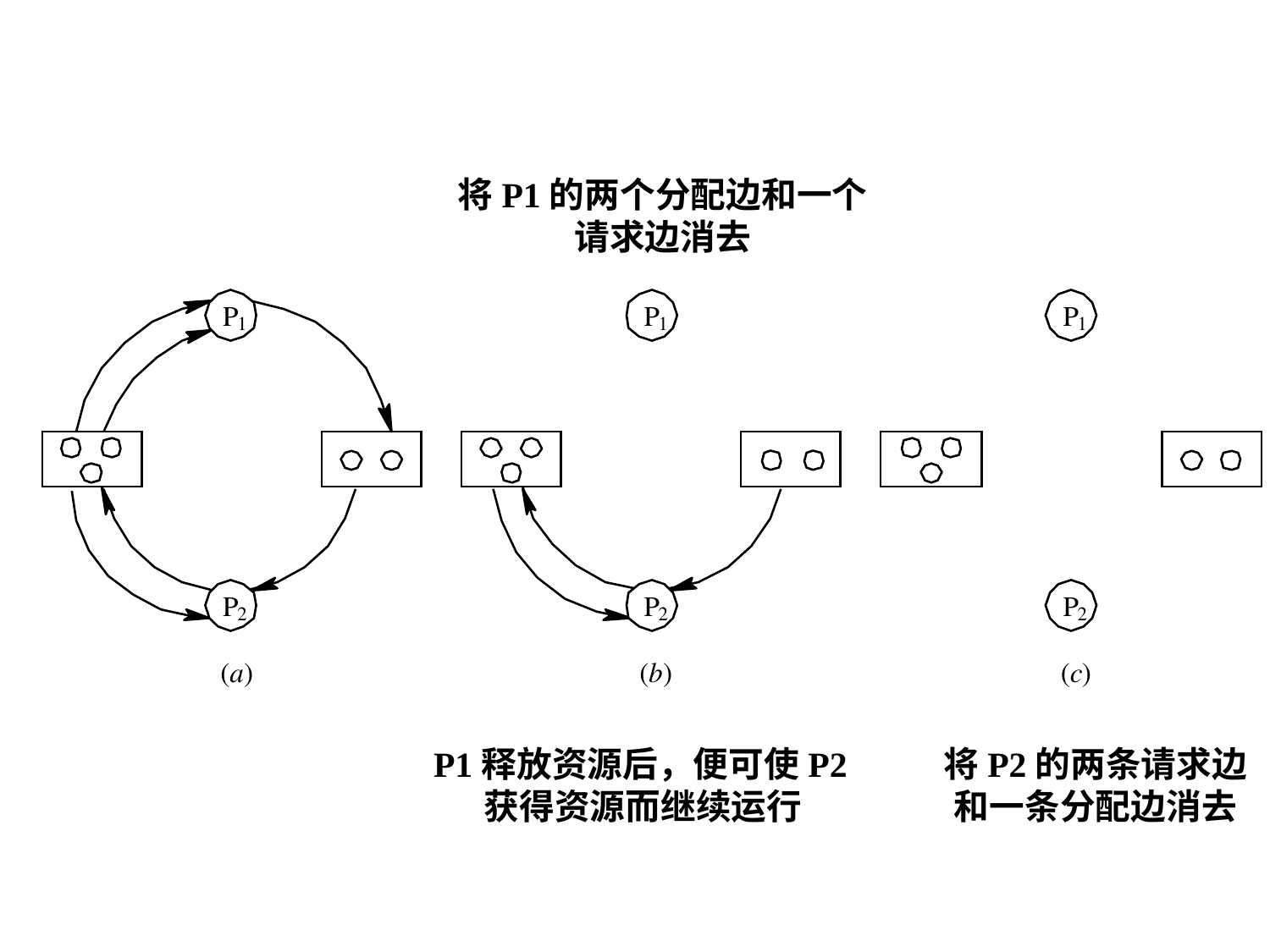

将P1的两个分配边和一个请求边消去

P
P
P

1
1
1

P
P
P
2
2
2

(
a
)
(
b
)
(
c
)
P1释放资源后，便可使P2获得资源而继续运行
将P2的两条请求边和一条分配边消去